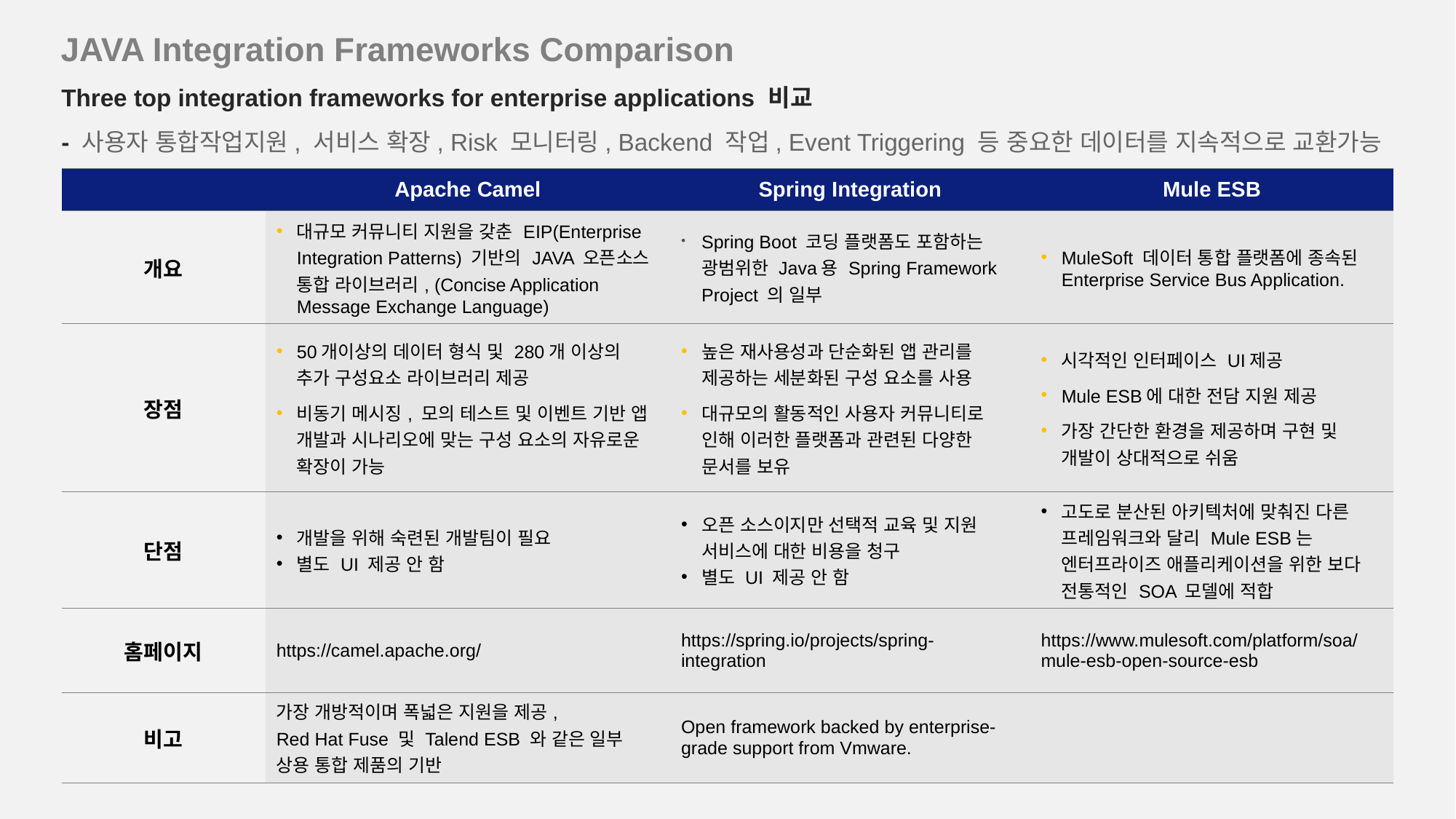

# JAVA Integration Frameworks Comparison
Three top integration frameworks for enterprise applications 비교
- 사용자 통합작업지원, 서비스 확장, Risk 모니터링, Backend 작업, Event Triggering 등 중요한 데이터를 지속적으로 교환가능
|  | Apache Camel | Spring Integration | Mule ESB |
| --- | --- | --- | --- |
| 개요 | 대규모 커뮤니티 지원을 갖춘 EIP(Enterprise Integration Patterns) 기반의 JAVA 오픈소스 통합 라이브러리, (Concise Application Message Exchange Language) | Spring Boot 코딩 플랫폼도 포함하는 광범위한 Java용 Spring Framework Project 의 일부 | MuleSoft 데이터 통합 ​​플랫폼에 종속된 Enterprise Service Bus Application. |
| 장점 | 50개이상의 데이터 형식 및 280개 이상의 추가 구성요소 라이브러리 제공 비동기 메시징, 모의 테스트 및 이벤트 기반 앱 개발과 시나리오에 맞는 구성 요소의 자유로운 확장이 가능 | 높은 재사용성과 단순화된 앱 관리를 제공하는 세분화된 구성 요소를 사용 대규모의 활동적인 사용자 커뮤니티로 인해 이러한 플랫폼과 관련된 다양한 문서를 보유 | 시각적인 인터페이스 UI제공 Mule ESB에 대한 전담 지원 제공 가장 간단한 환경을 제공하며 구현 및 개발이 상대적으로 쉬움 |
| 단점 | 개발을 위해 숙련된 개발팀이 필요 별도 UI 제공 안 함 | 오픈 소스이지만 선택적 교육 및 지원 서비스에 대한 비용을 청구 별도 UI 제공 안 함 | 고도로 분산된 아키텍처에 맞춰진 다른 프레임워크와 달리 Mule ESB는 엔터프라이즈 애플리케이션을 위한 보다 전통적인 SOA 모델에 적합 |
| 홈페이지 | https://camel.apache.org/ | https://spring.io/projects/spring-integration | https://www.mulesoft.com/platform/soa/mule-esb-open-source-esb |
| 비고 | 가장 개방적이며 폭넓은 지원을 제공, Red Hat Fuse 및 Talend ESB 와 같은 일부 상용 통합 제품의 기반 | Open framework backed by enterprise-grade support from Vmware. |  |